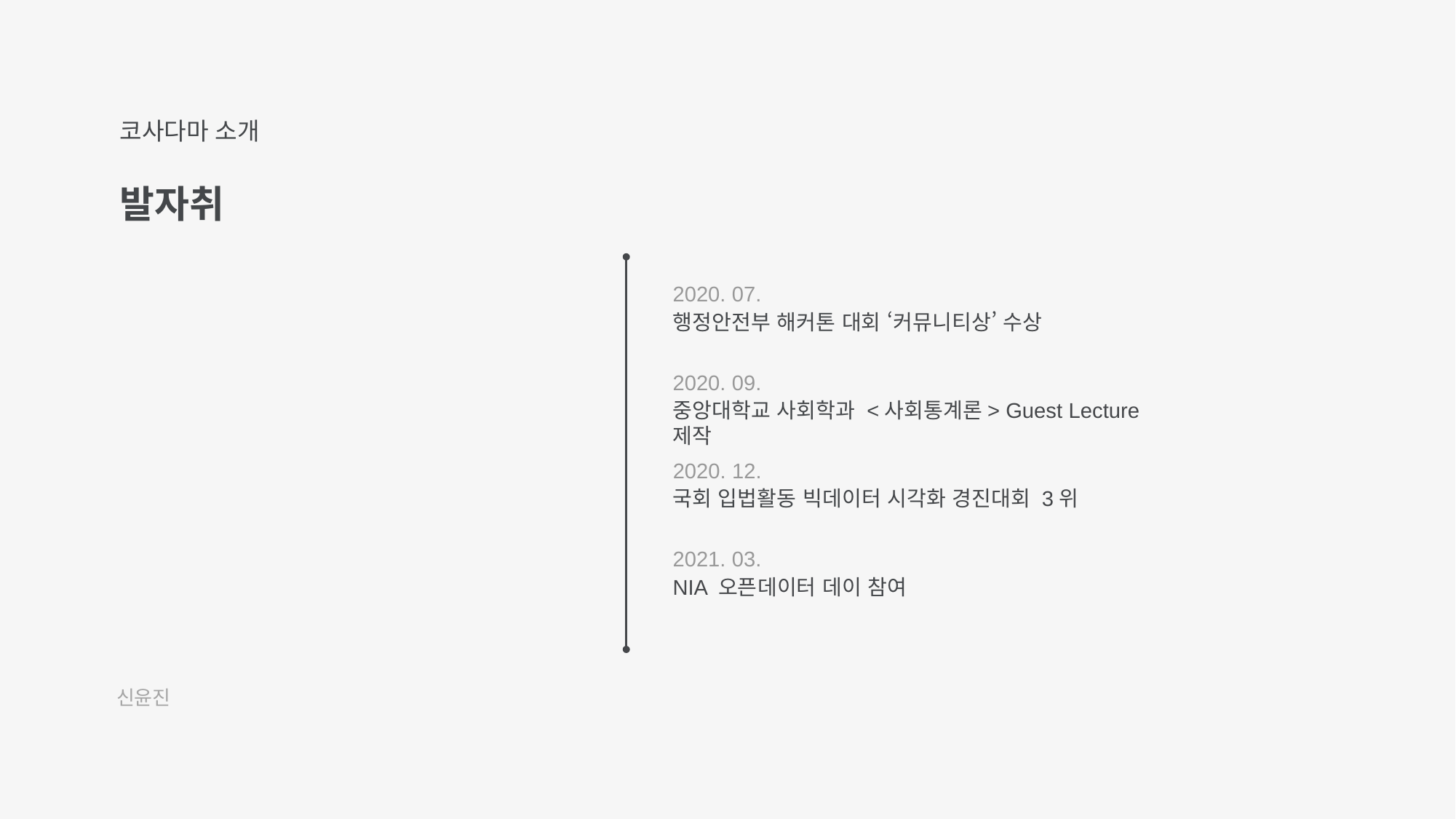

코사다마 소개
발자취

2020. 07.
행정안전부 해커톤 대회 ‘커뮤니티상’ 수상
2020. 09.
중앙대학교 사회학과 <사회통계론> Guest Lecture 제작
2020. 12.
국회 입법활동 빅데이터 시각화 경진대회 3위
2021. 03.
NIA 오픈데이터 데이 참여
신윤진